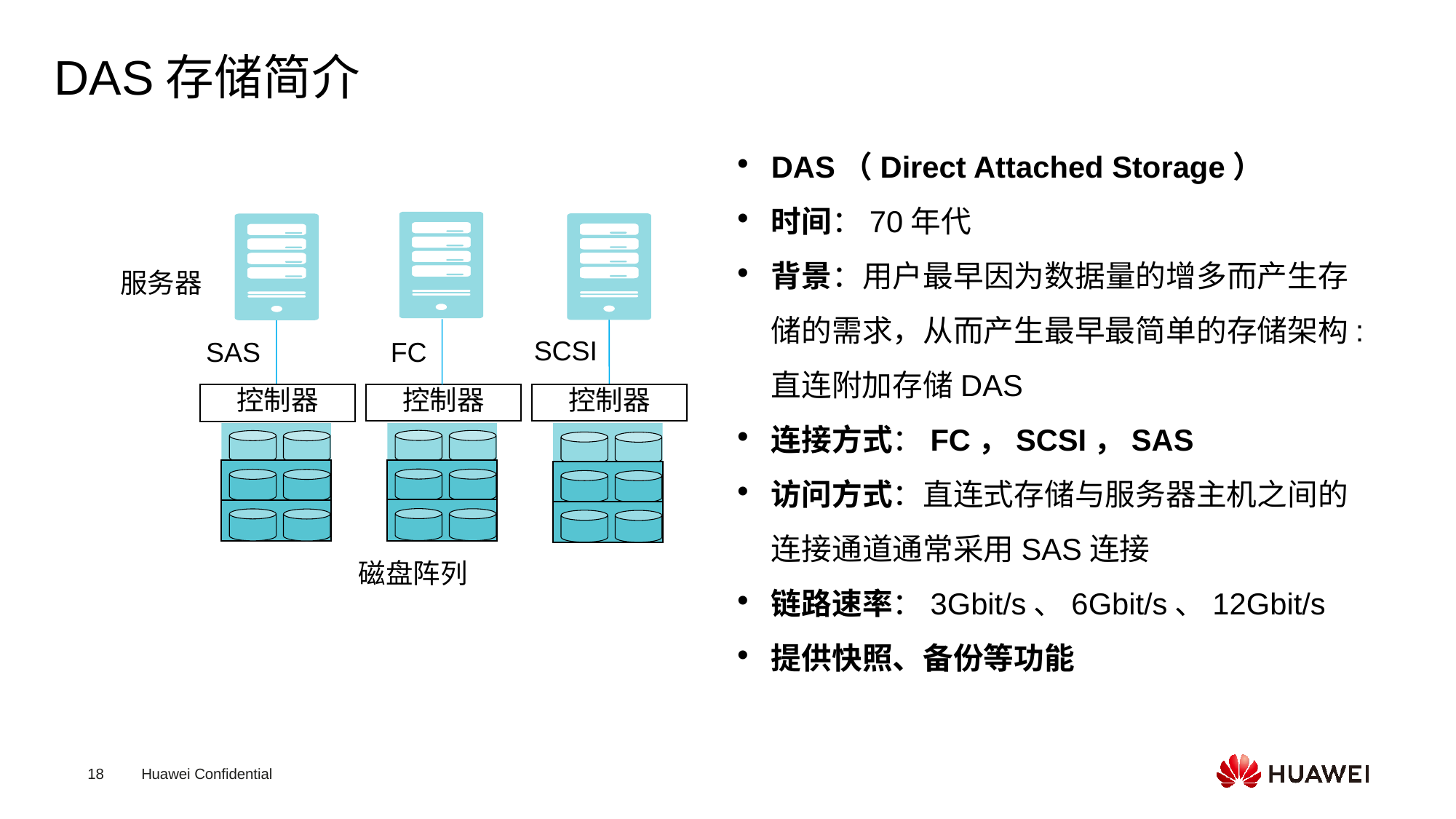

# DAS存储简介
DAS（Direct Attached Storage）
时间：70年代
背景：用户最早因为数据量的增多而产生存储的需求，从而产生最早最简单的存储架构:直连附加存储DAS
连接方式：FC，SCSI，SAS
访问方式：直连式存储与服务器主机之间的连接通道通常采用SAS连接
链路速率：3Gbit/s、6Gbit/s、12Gbit/s
提供快照、备份等功能

服务器
SCSI
SAS
FC
控制器

控制器

控制器

磁盘阵列